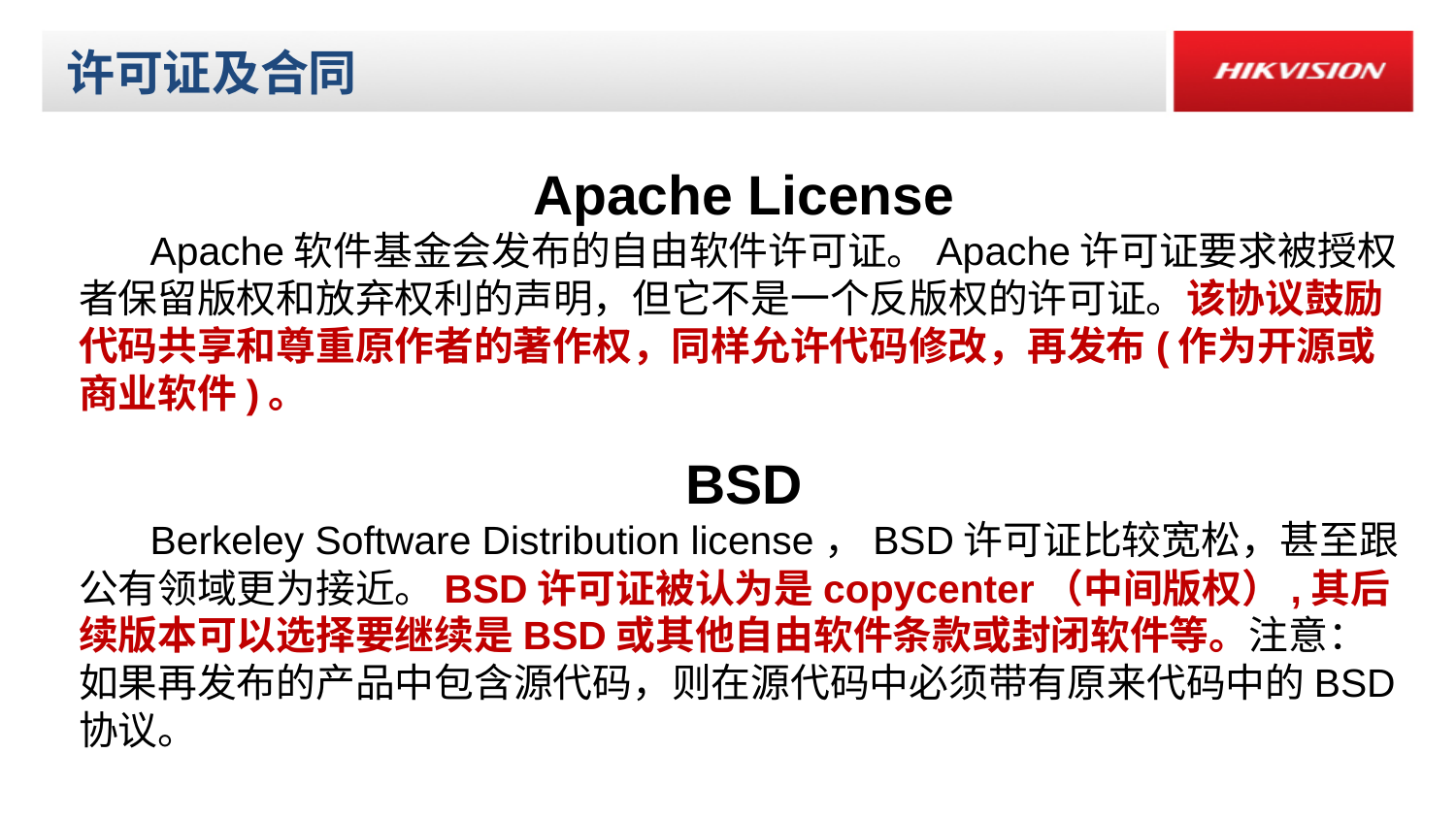

# 许可证及合同
Apache License
Apache软件基金会发布的自由软件许可证。Apache许可证要求被授权者保留版权和放弃权利的声明，但它不是一个反版权的许可证。该协议鼓励代码共享和尊重原作者的著作权，同样允许代码修改，再发布(作为开源或商业软件)。
BSD
Berkeley Software Distribution license，BSD许可证比较宽松，甚至跟公有领域更为接近。BSD许可证被认为是copycenter（中间版权）,其后续版本可以选择要继续是BSD或其他自由软件条款或封闭软件等。注意：如果再发布的产品中包含源代码，则在源代码中必须带有原来代码中的BSD协议。